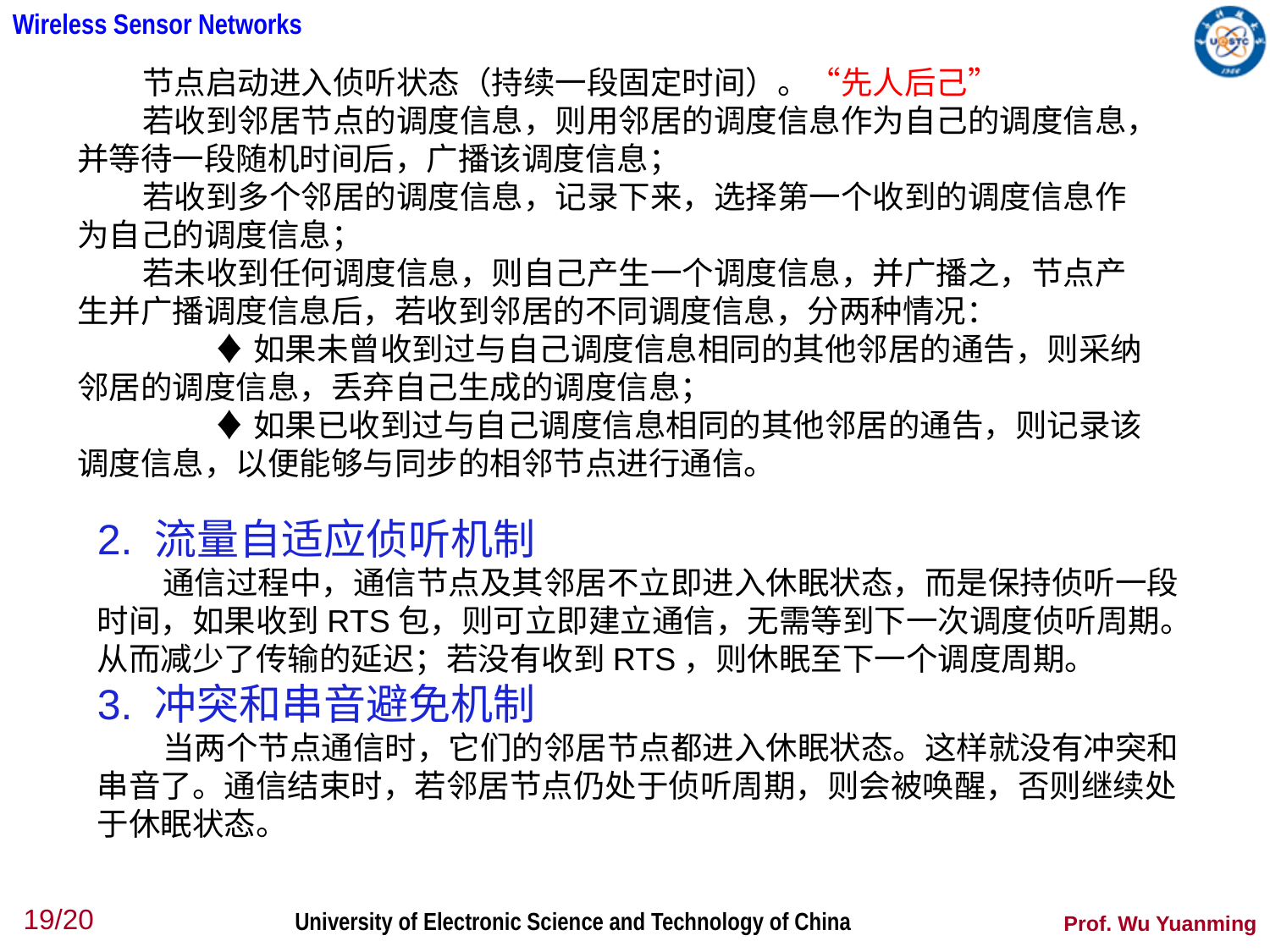

节点启动进入侦听状态（持续一段固定时间）。“先人后己”
        若收到邻居节点的调度信息，则用邻居的调度信息作为自己的调度信息，并等待一段随机时间后，广播该调度信息；
        若收到多个邻居的调度信息，记录下来，选择第一个收到的调度信息作为自己的调度信息；
        若未收到任何调度信息，则自己产生一个调度信息，并广播之，节点产生并广播调度信息后，若收到邻居的不同调度信息，分两种情况：
                   ♦如果未曾收到过与自己调度信息相同的其他邻居的通告，则采纳邻居的调度信息，丢弃自己生成的调度信息；
                   ♦如果已收到过与自己调度信息相同的其他邻居的通告，则记录该调度信息，以便能够与同步的相邻节点进行通信。
2. 流量自适应侦听机制
        通信过程中，通信节点及其邻居不立即进入休眠状态，而是保持侦听一段时间，如果收到RTS包，则可立即建立通信，无需等到下一次调度侦听周期。从而减少了传输的延迟；若没有收到RTS，则休眠至下一个调度周期。
3. 冲突和串音避免机制
        当两个节点通信时，它们的邻居节点都进入休眠状态。这样就没有冲突和串音了。通信结束时，若邻居节点仍处于侦听周期，则会被唤醒，否则继续处于休眠状态。
19/20